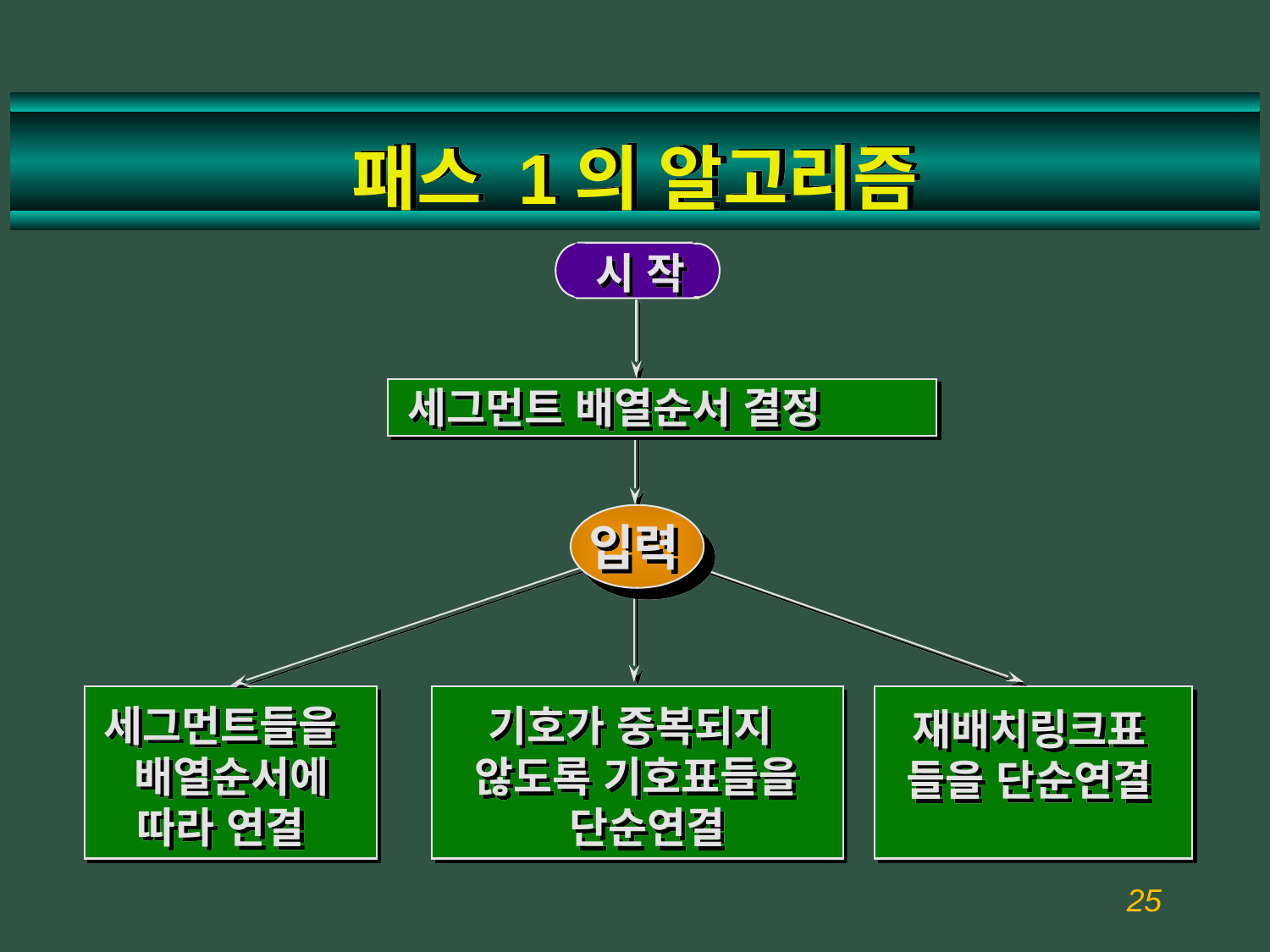

# 패스 1의 알고리즘

시 작

세그먼트 배열순서 결정

입력

세그먼트들을
 배열순서에
따라 연결
기호가 중복되지
않도록 기호표들을
 단순연결
재배치링크표
들을 단순연결
25